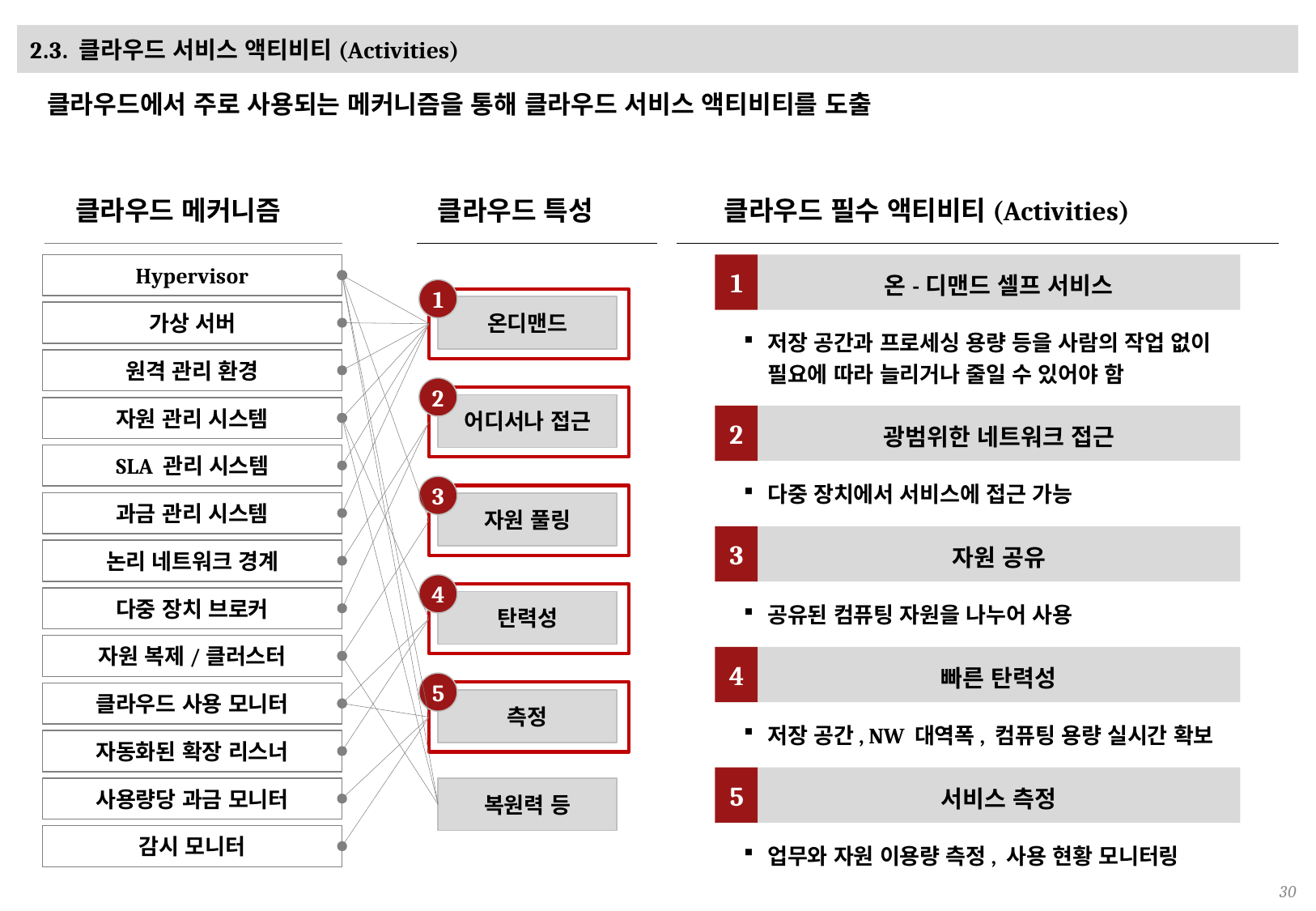

# 2.3. 클라우드 서비스 액티비티(Activities)
클라우드에서 주로 사용되는 메커니즘을 통해 클라우드 서비스 액티비티를 도출
클라우드 메커니즘
클라우드 특성
클라우드 필수 액티비티(Activities)
1
온-디맨드 셀프 서비스
저장 공간과 프로세싱 용량 등을 사람의 작업 없이 필요에 따라 늘리거나 줄일 수 있어야 함
2
광범위한 네트워크 접근
다중 장치에서 서비스에 접근 가능
3
자원 공유
공유된 컴퓨팅 자원을 나누어 사용
4
빠른 탄력성
저장 공간, NW 대역폭, 컴퓨팅 용량 실시간 확보
5
서비스 측정
업무와 자원 이용량 측정, 사용 현황 모니터링
Hypervisor
가상 서버
원격 관리 환경
자원 관리 시스템
SLA 관리 시스템
과금 관리 시스템
논리 네트워크 경계
다중 장치 브로커
자원 복제/클러스터
클라우드 사용 모니터
자동화된 확장 리스너
사용량당 과금 모니터
감시 모니터
1

온디맨드
2

어디서나 접근
3

자원 풀링
4

탄력성
5

측정
복원력 등